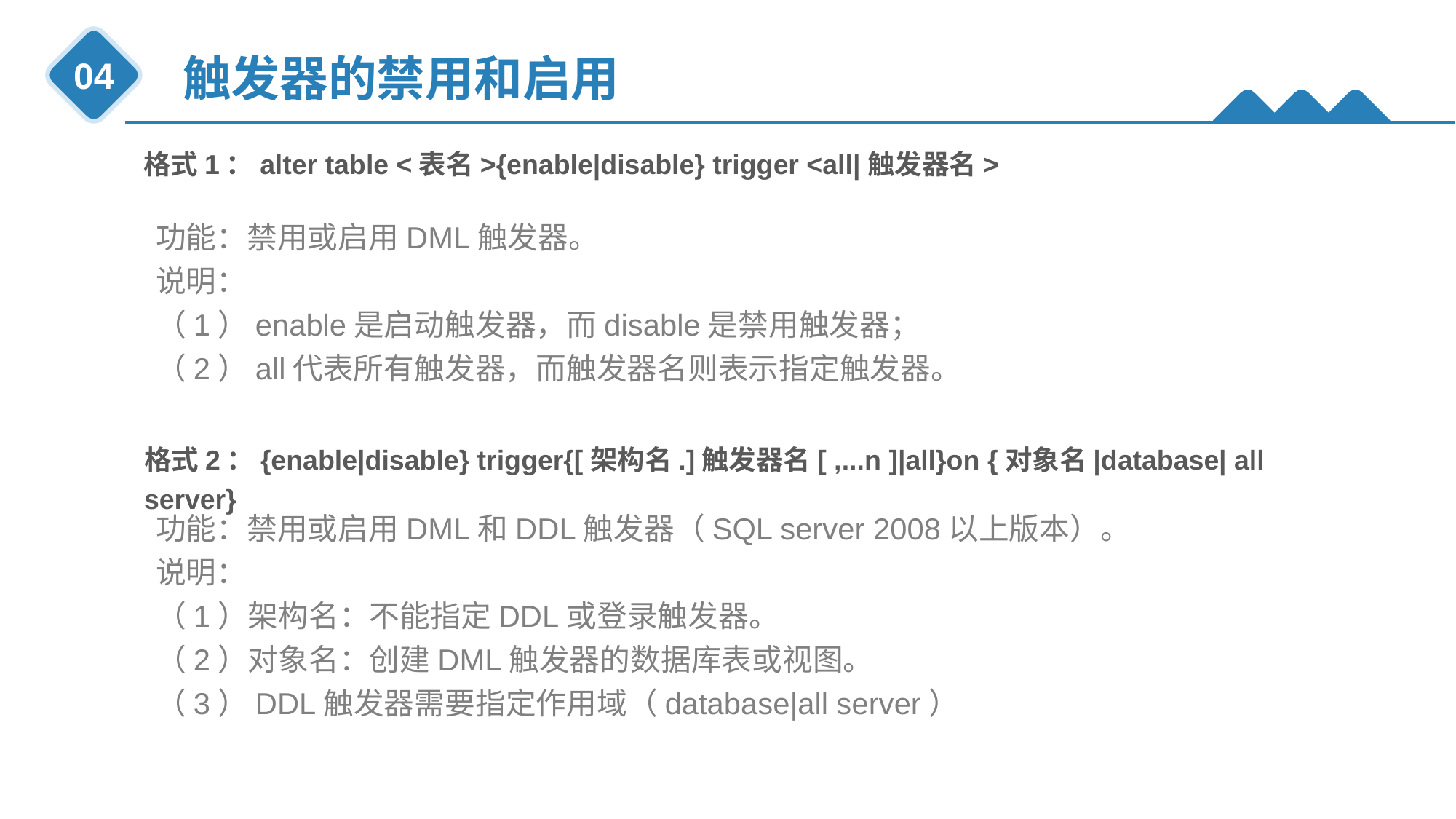

触发器的禁用和启用
04

格式1：alter table <表名>{enable|disable} trigger <all|触发器名>
功能：禁用或启用DML触发器。
说明：
（1）enable是启动触发器，而disable是禁用触发器；
（2）all代表所有触发器，而触发器名则表示指定触发器。
格式2：{enable|disable} trigger{[架构名.]触发器名[ ,...n ]|all}on {对象名|database| all server}
功能：禁用或启用DML和DDL触发器（SQL server 2008以上版本）。
说明：
（1）架构名：不能指定DDL或登录触发器。
（2）对象名：创建DML触发器的数据库表或视图。
（3）DDL触发器需要指定作用域（database|all server）